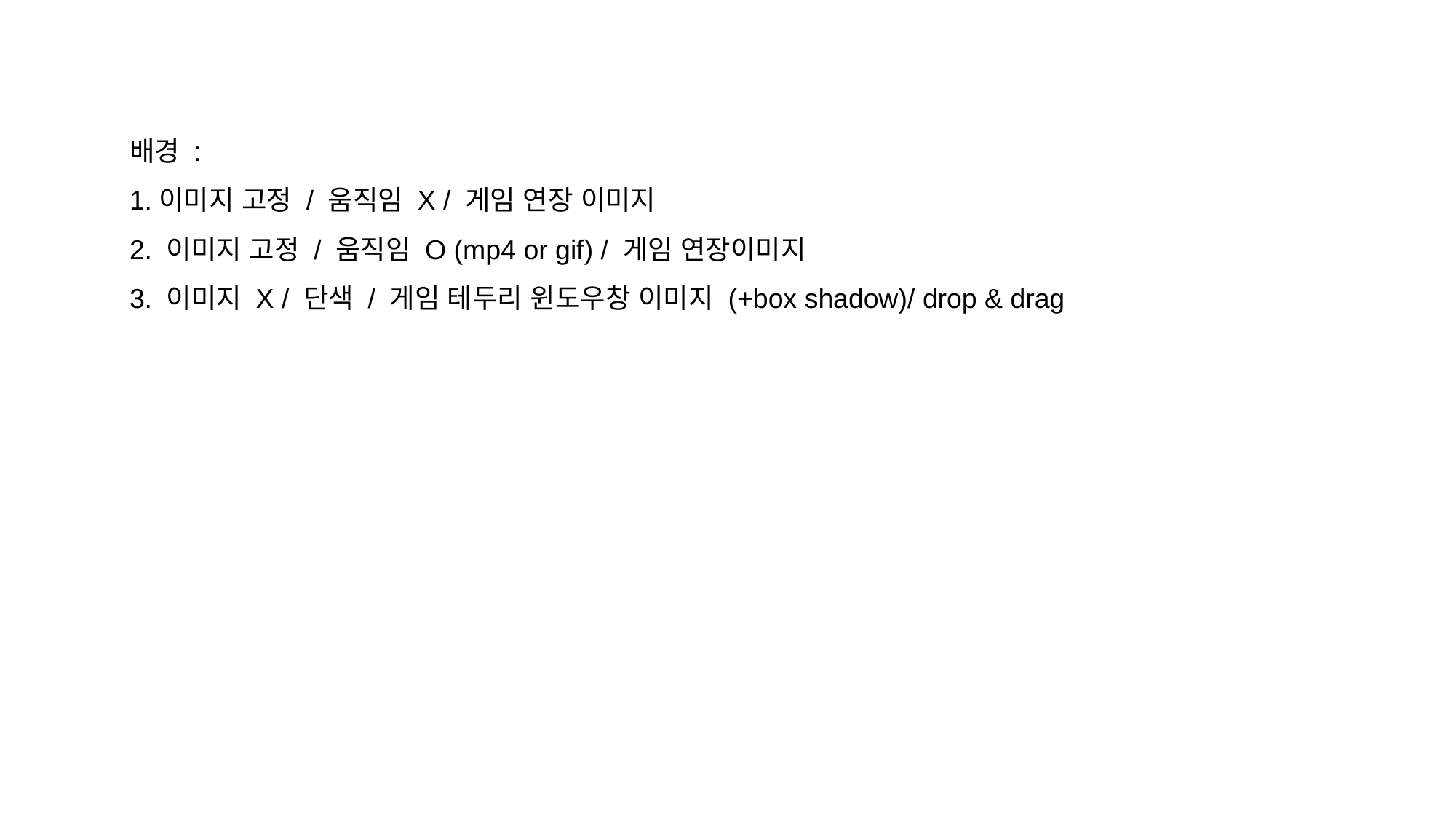

배경 :
1.이미지 고정 / 움직임 X / 게임 연장 이미지
2. 이미지 고정 / 움직임 O (mp4 or gif) / 게임 연장이미지
3. 이미지 X / 단색 / 게임 테두리 윈도우창 이미지 (+box shadow)/ drop & drag